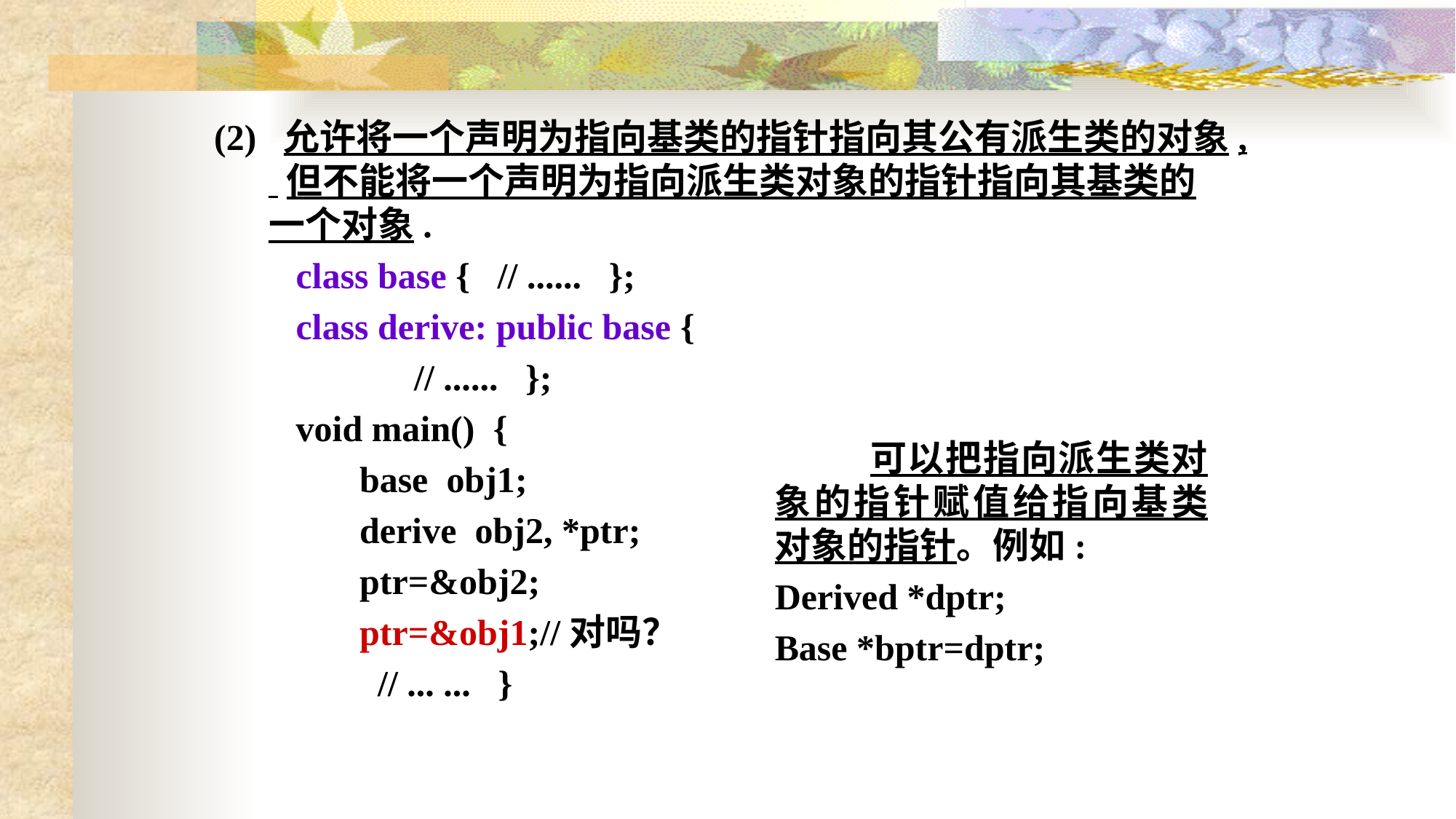

(2)  允许将一个声明为指向基类的指针指向其公有派生类的对象, 但不能将一个声明为指向派生类对象的指针指向其基类的一个对象.
         class base {   // ......   };
         class derive: public base {
                      // ......   };
         void main()  {
                base  obj1;
                derive  obj2, *ptr;
                ptr=&obj2;
                ptr=&obj1;//对吗？
                  // ... ...   }
         可以把指向派生类对象的指针赋值给指向基类对象的指针。例如:
Derived *dptr;
Base *bptr=dptr;